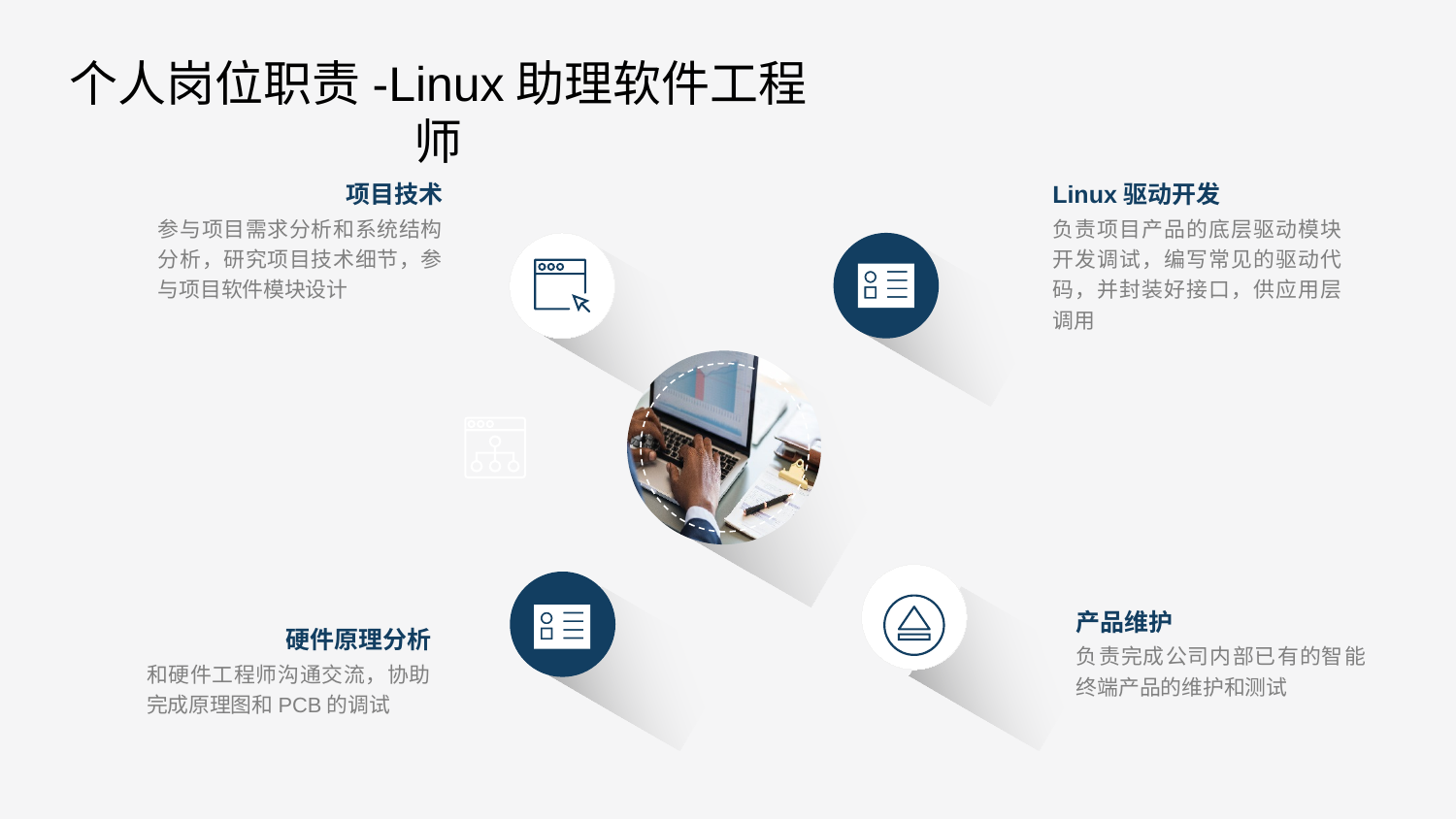

个人岗位职责-Linux助理软件工程师
项目技术
参与项目需求分析和系统结构分析，研究项目技术细节，参与项目软件模块设计
Linux驱动开发
负责项目产品的底层驱动模块开发调试，编写常见的驱动代码，并封装好接口，供应用层调用

产品维护
负责完成公司内部已有的智能终端产品的维护和测试

硬件原理分析
和硬件工程师沟通交流，协助完成原理图和PCB的调试